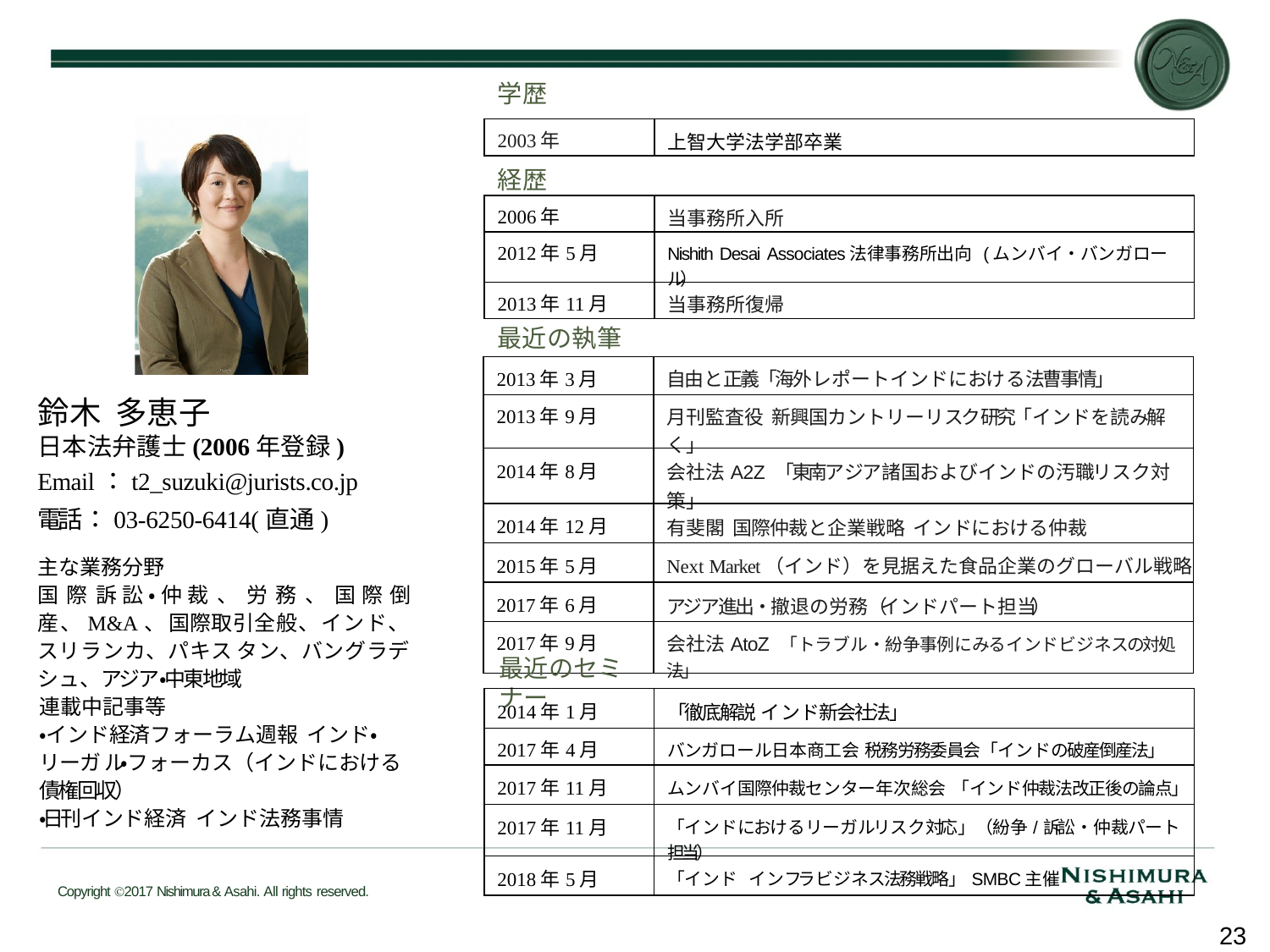

学歴

経歴

| 2003年 | 上智大学法学部卒業 |
| --- | --- |
| 2006年 | 当事務所入所 |
| --- | --- |
| 2012年5月 | Nishith Desai Associates法律事務所出向 (ムンバイ・バンガロール） |
| 2013年11月 | 当事務所復帰 |
最近の執筆
| 2013年3月 | 自由と正義「海外レポートインドにおける法曹事情」 |
| --- | --- |
| 2013年9月 | 月刊監査役 新興国カントリーリスク研究「インドを読み解く」 |
| 2014年8月 | 会社法A2Z 「東南アジア諸国およびインドの汚職リスク対策」 |
| 2014年12月 | 有斐閣 国際仲裁と企業戦略 インドにおける仲裁 |
| 2015年5月 | Next Market（インド）を見据えた食品企業のグローバル戦略 |
| 2017年6月 | アジア進出・撤退の労務（インドパート担当） |
| 2017年9月 | 会社法AtoZ 「トラブル・紛争事例にみるインドビジネスの対処法」 |
鈴木 多恵子
日本法弁護士(2006年登録)
Email：t2_suzuki@jurists.co.jp
電話：03-6250-6414(直通)
主な業務分野
国際訴訟・仲裁、労務、国際倒産、M&A、 国際取引全般、インド、スリランカ、パキス タン、バングラデシュ、アジア・中東地域
最近のセミナー
| 2014年1月 | 「徹底解説 インド新会社法」 |
| --- | --- |
| 2017年4月 | バンガロール日本商工会 税務労務委員会「インドの破産倒産法」 |
| 2017年11月 | ムンバイ国際仲裁センター年次総会 「インド仲裁法改正後の論点」 |
| 2017年11月 | 「インドにおけるリーガルリスク対応」（紛争/訴訟・仲裁パート担当） |
| 2018年5月 | 「インド インフラビジネス法務戦略」SMBC主催 |
連載中記事等
・インド経済フォーラム週報 インド・リーガ ル・フォーカス（インドにおける債権回収）
・日刊インド経済 インド法務事情
Copyright Ⓒ2017 Nishimura & Asahi. All rights reserved.
23